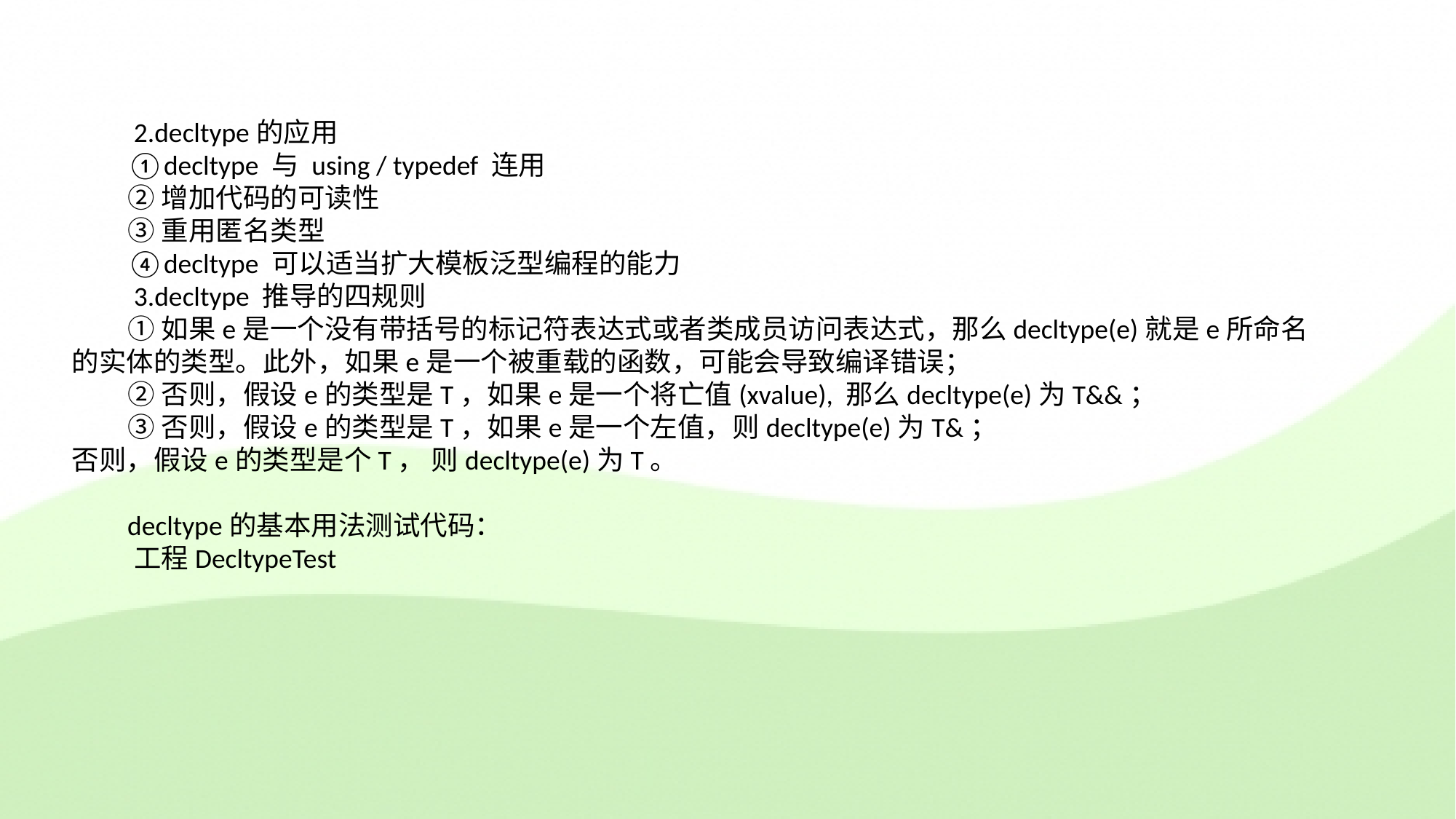

2.decltype的应用
         ①decltype 与 using / typedef 连用
         ②增加代码的可读性
         ③重用匿名类型
         ④decltype 可以适当扩大模板泛型编程的能力
          3.decltype 推导的四规则
         ①如果e是一个没有带括号的标记符表达式或者类成员访问表达式，那么decltype(e)就是e所命名的实体的类型。此外，如果e是一个被重载的函数，可能会导致编译错误；
         ②否则，假设e的类型是T，如果e是一个将亡值(xvalue), 那么decltype(e)为T&&；
         ③否则，假设e的类型是T，如果e是一个左值，则decltype(e)为T&；
否则，假设e的类型是个T， 则decltype(e)为T。

         decltype的基本用法测试代码：
         工程DecltypeTest